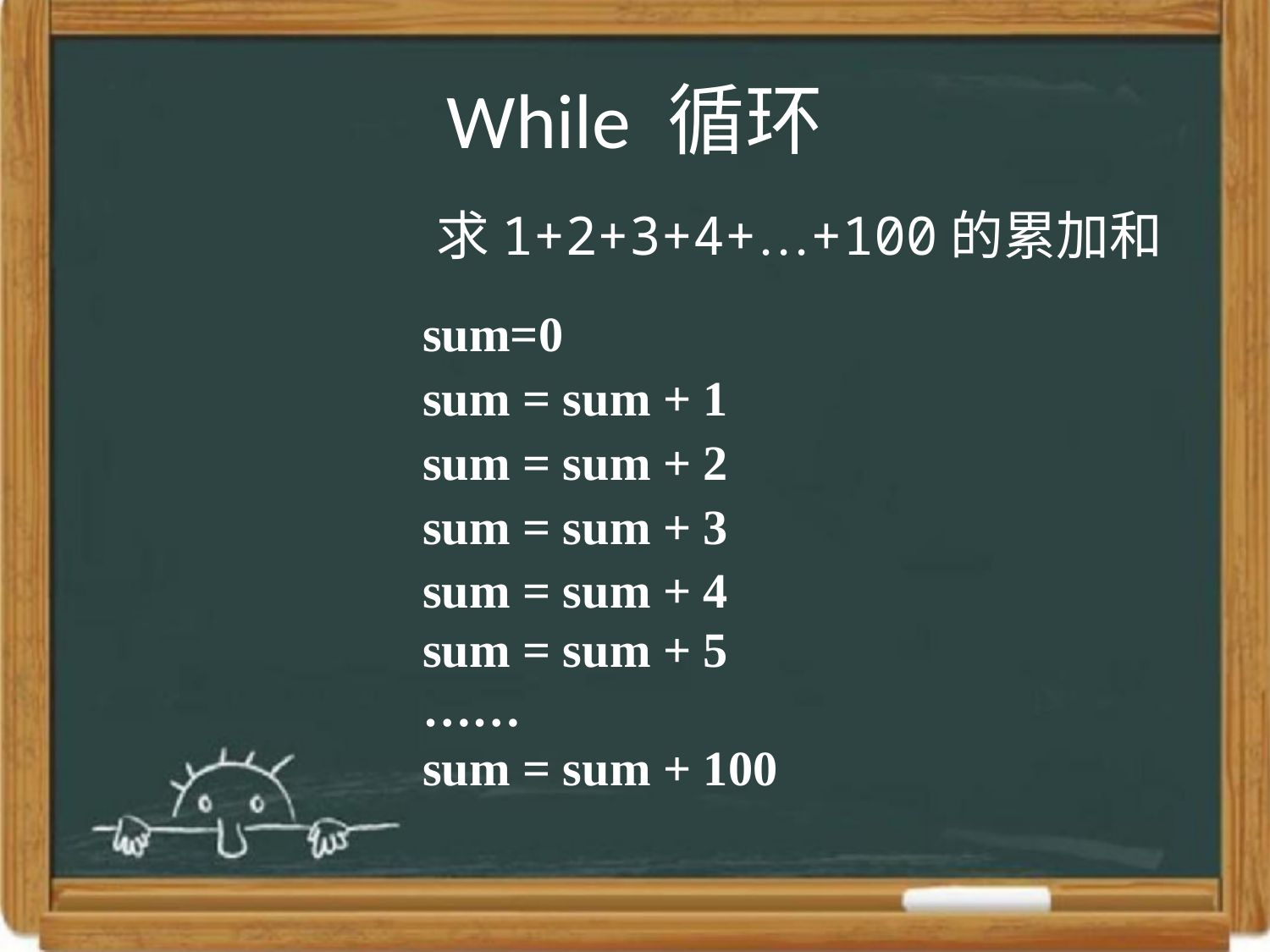

# While 循环
 求1+2+3+4+…+100的累加和
sum=0
sum = sum + 1
sum = sum + 2
sum = sum + 3
sum = sum + 4
sum = sum + 5
……
sum = sum + 100